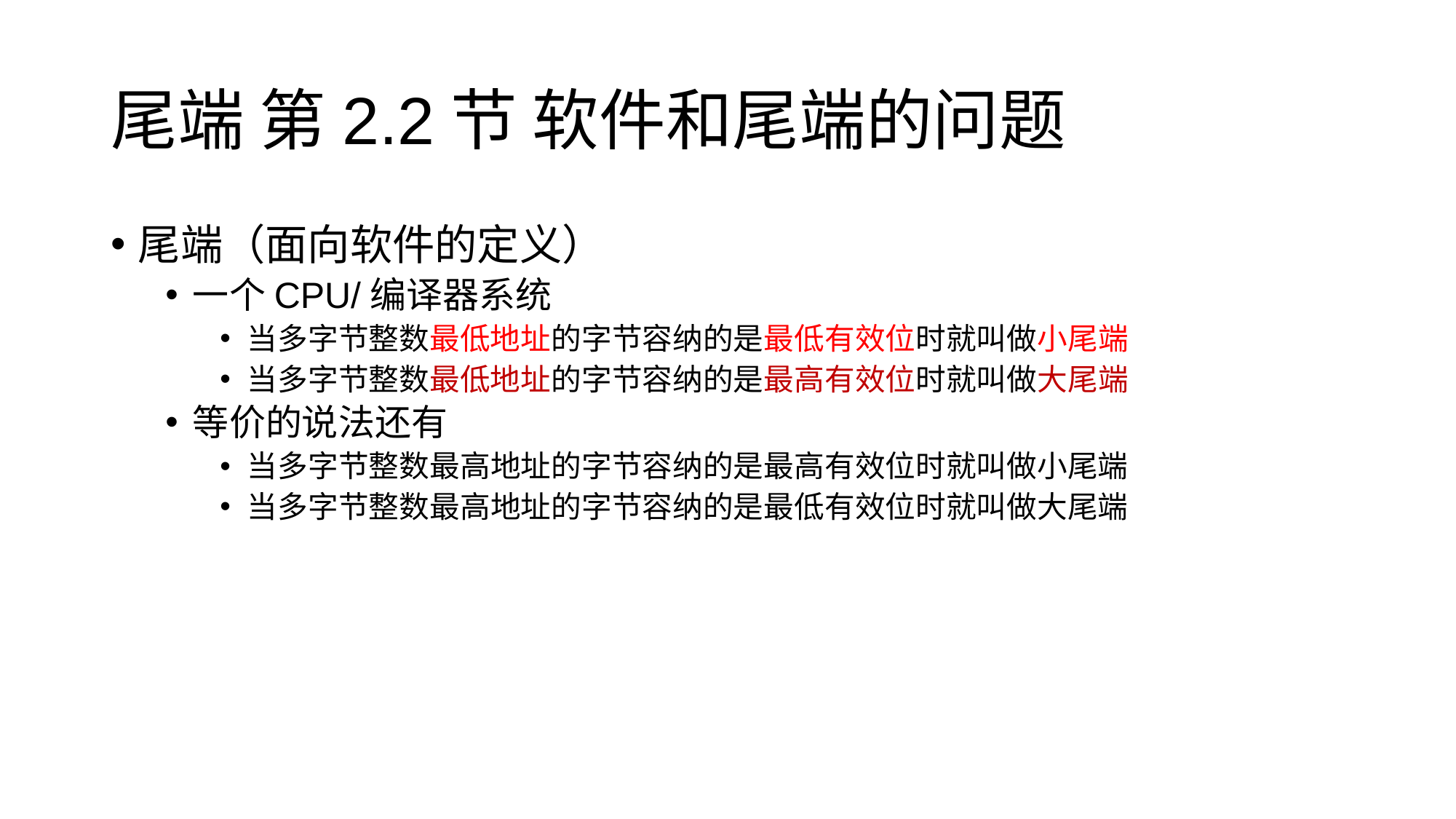

# 尾端 第2.2节 软件和尾端的问题
尾端（面向软件的定义）
一个CPU/编译器系统
当多字节整数最低地址的字节容纳的是最低有效位时就叫做小尾端
当多字节整数最低地址的字节容纳的是最高有效位时就叫做大尾端
等价的说法还有
当多字节整数最高地址的字节容纳的是最高有效位时就叫做小尾端
当多字节整数最高地址的字节容纳的是最低有效位时就叫做大尾端